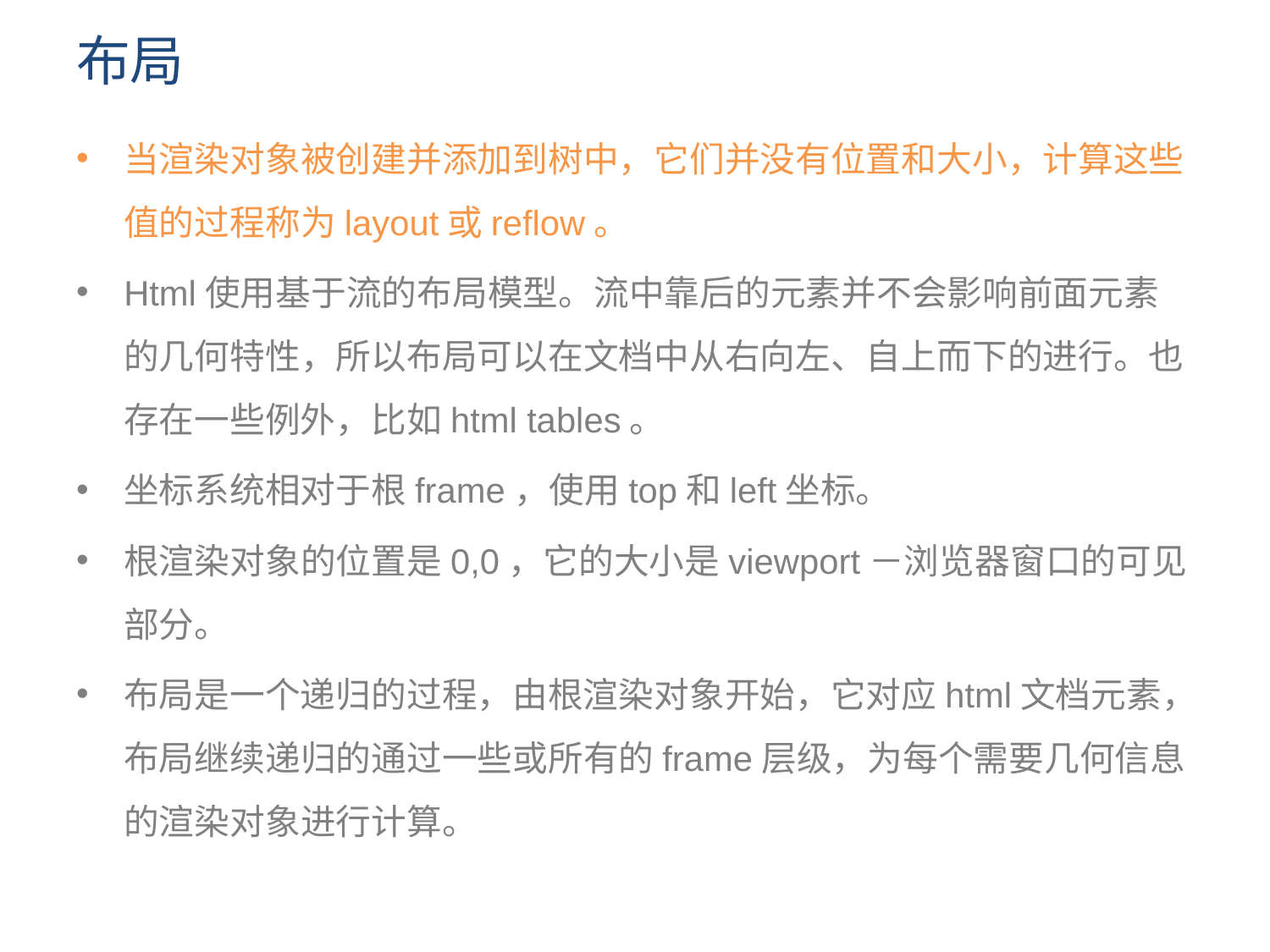

# 布局
当渲染对象被创建并添加到树中，它们并没有位置和大小，计算这些值的过程称为layout或reflow。
Html使用基于流的布局模型。流中靠后的元素并不会影响前面元素的几何特性，所以布局可以在文档中从右向左、自上而下的进行。也存在一些例外，比如html tables。
坐标系统相对于根frame，使用top和left坐标。
根渲染对象的位置是0,0，它的大小是viewport－浏览器窗口的可见部分。
布局是一个递归的过程，由根渲染对象开始，它对应html文档元素，布局继续递归的通过一些或所有的frame层级，为每个需要几何信息的渲染对象进行计算。